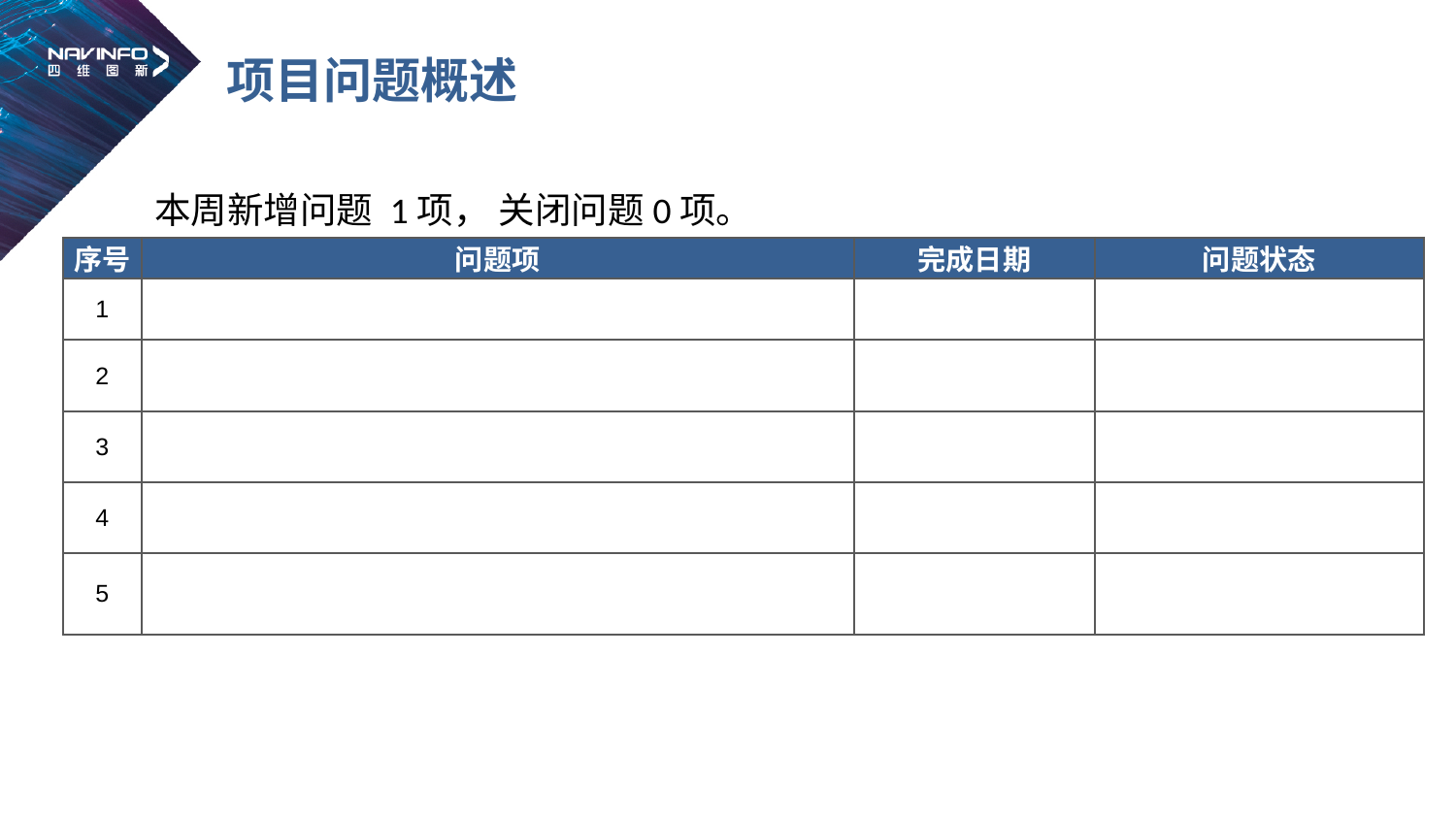

# 项目问题概述
本周新增问题 1项， 关闭问题0项。
| 序号 | 问题项 | 完成日期 | 问题状态 |
| --- | --- | --- | --- |
| 1 |  |  |  |
| 2 |  |  |  |
| 3 |  |  |  |
| 4 |  |  |  |
| 5 |  |  |  |